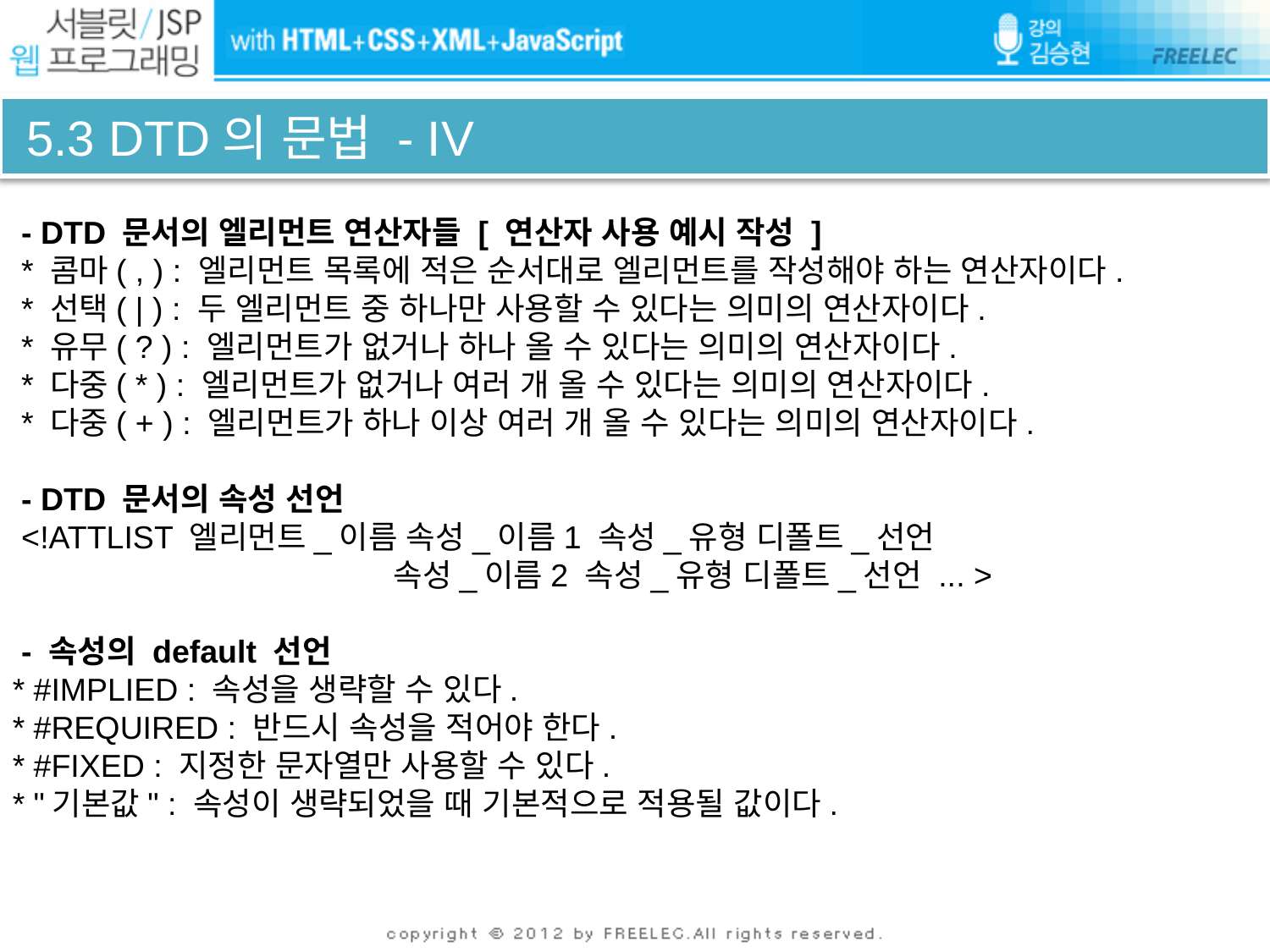

# 5.3 DTD의 문법 - IV
 - DTD 문서의 엘리먼트 연산자들 [ 연산자 사용 예시 작성 ]
 * 콤마( , ) : 엘리먼트 목록에 적은 순서대로 엘리먼트를 작성해야 하는 연산자이다.
 * 선택( | ) : 두 엘리먼트 중 하나만 사용할 수 있다는 의미의 연산자이다.
 * 유무( ? ) : 엘리먼트가 없거나 하나 올 수 있다는 의미의 연산자이다.
 * 다중( * ) : 엘리먼트가 없거나 여러 개 올 수 있다는 의미의 연산자이다.
 * 다중( + ) : 엘리먼트가 하나 이상 여러 개 올 수 있다는 의미의 연산자이다.

 - DTD 문서의 속성 선언
 <!ATTLIST 엘리먼트_이름 속성_이름1 속성_유형 디폴트_선언
			속성_이름2 속성_유형 디폴트_선언 ... >

 - 속성의 default 선언
* #IMPLIED : 속성을 생략할 수 있다.
* #REQUIRED : 반드시 속성을 적어야 한다.
* #FIXED : 지정한 문자열만 사용할 수 있다.
* "기본값" : 속성이 생략되었을 때 기본적으로 적용될 값이다.